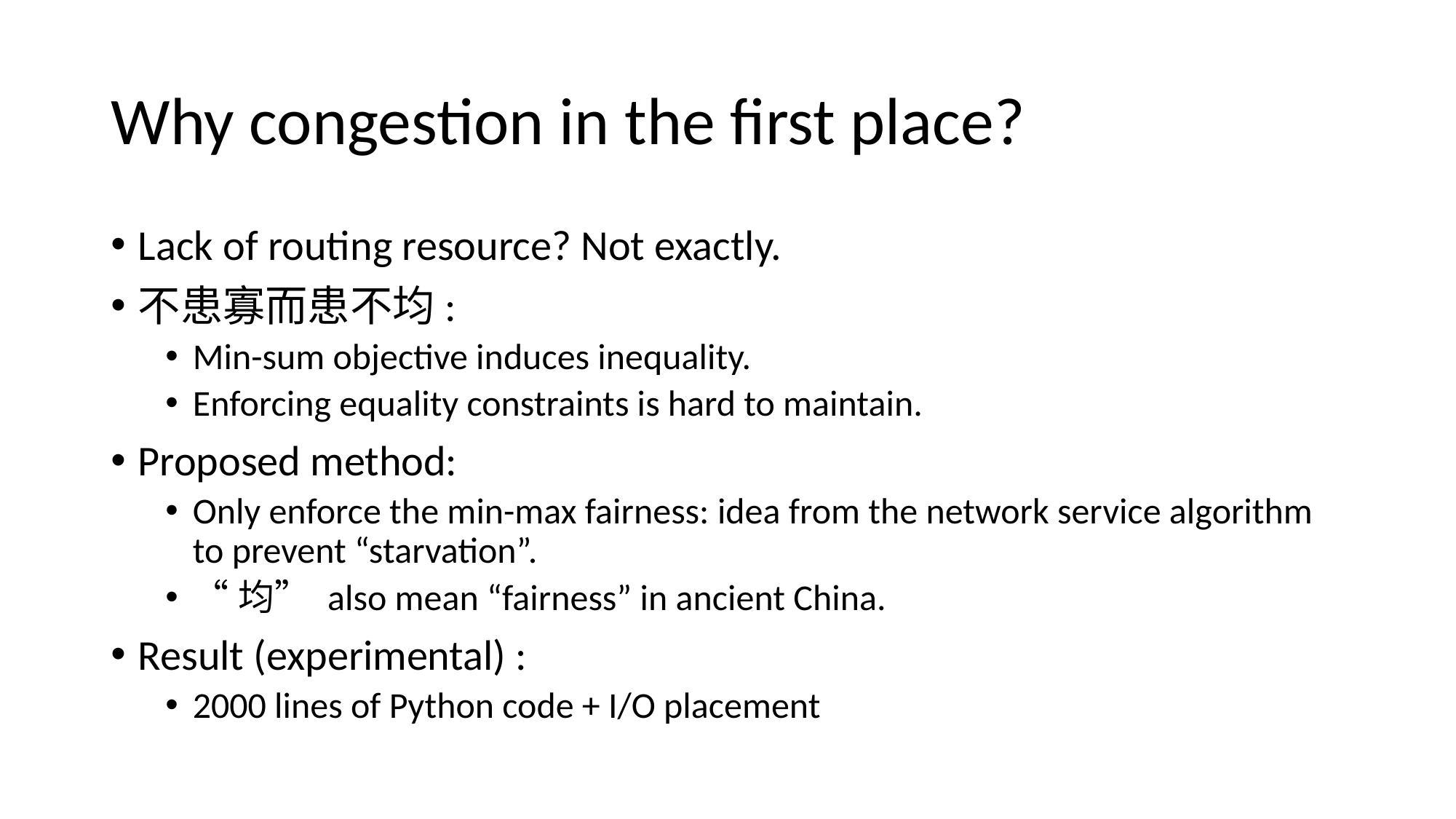

# Why congestion in the first place?
Lack of routing resource? Not exactly.
不患寡而患不均:
Min-sum objective induces inequality.
Enforcing equality constraints is hard to maintain.
Proposed method:
Only enforce the min-max fairness: idea from the network service algorithm to prevent “starvation”.
“均” also mean “fairness” in ancient China.
Result (experimental) :
2000 lines of Python code + I/O placement